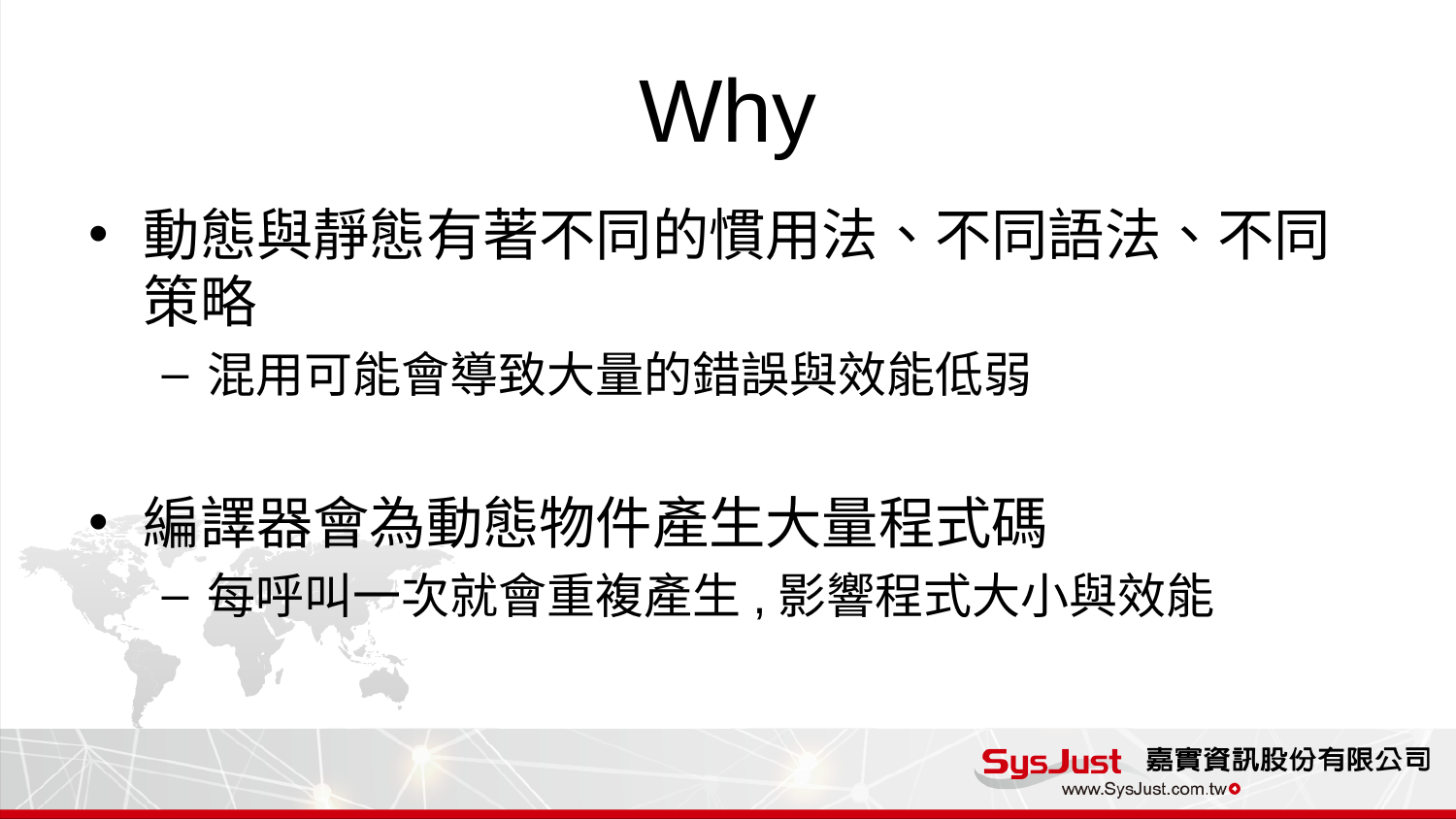

# Why
動態與靜態有著不同的慣用法、不同語法、不同策略
混用可能會導致大量的錯誤與效能低弱

編譯器會為動態物件產生大量程式碼
每呼叫一次就會重複產生,影響程式大小與效能